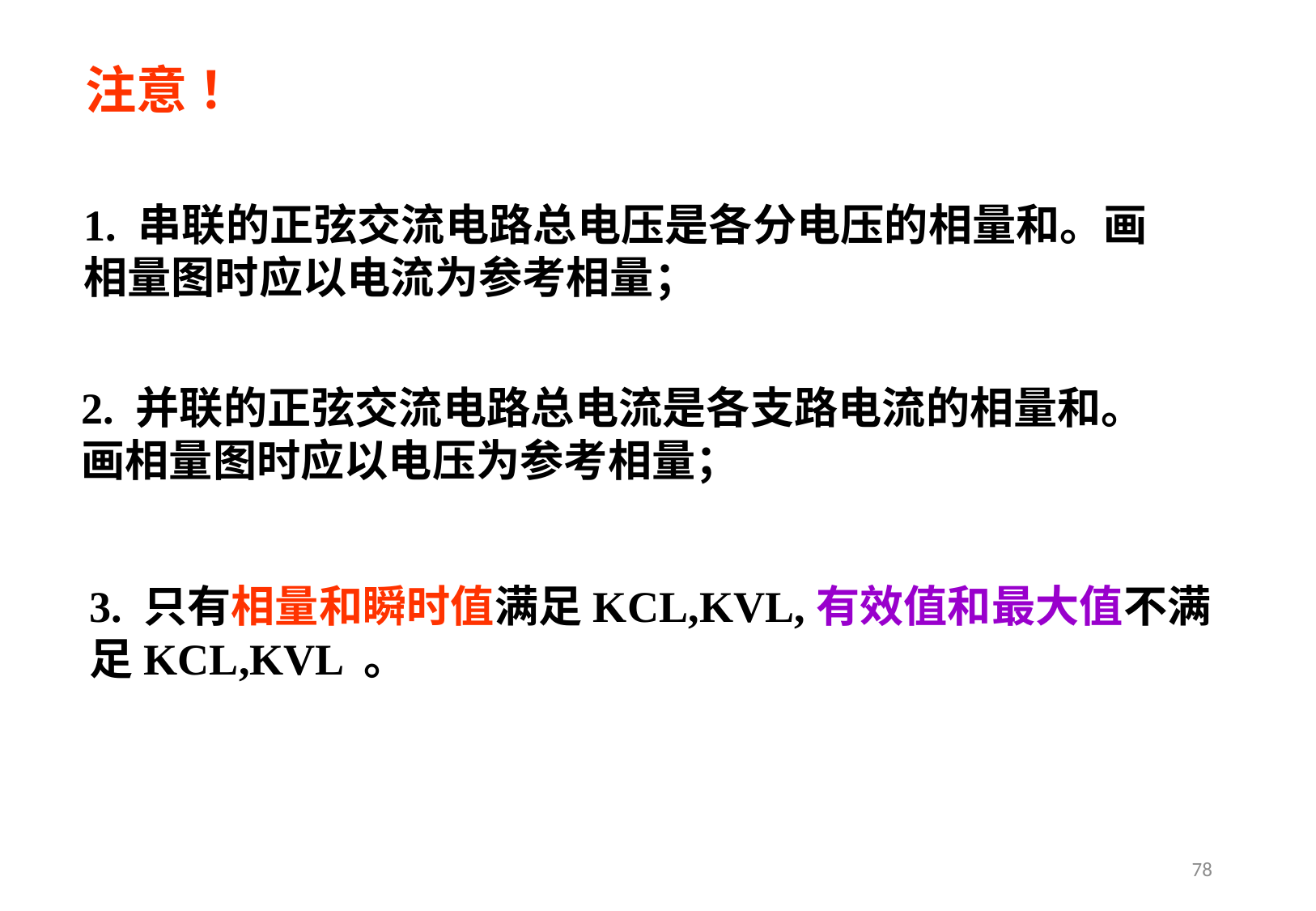

注意 ！
1. 串联的正弦交流电路总电压是各分电压的相量和。画相量图时应以电流为参考相量；
2. 并联的正弦交流电路总电流是各支路电流的相量和。   画相量图时应以电压为参考相量；
3. 只有相量和瞬时值满足KCL,KVL,有效值和最大值不满足KCL,KVL 。
78